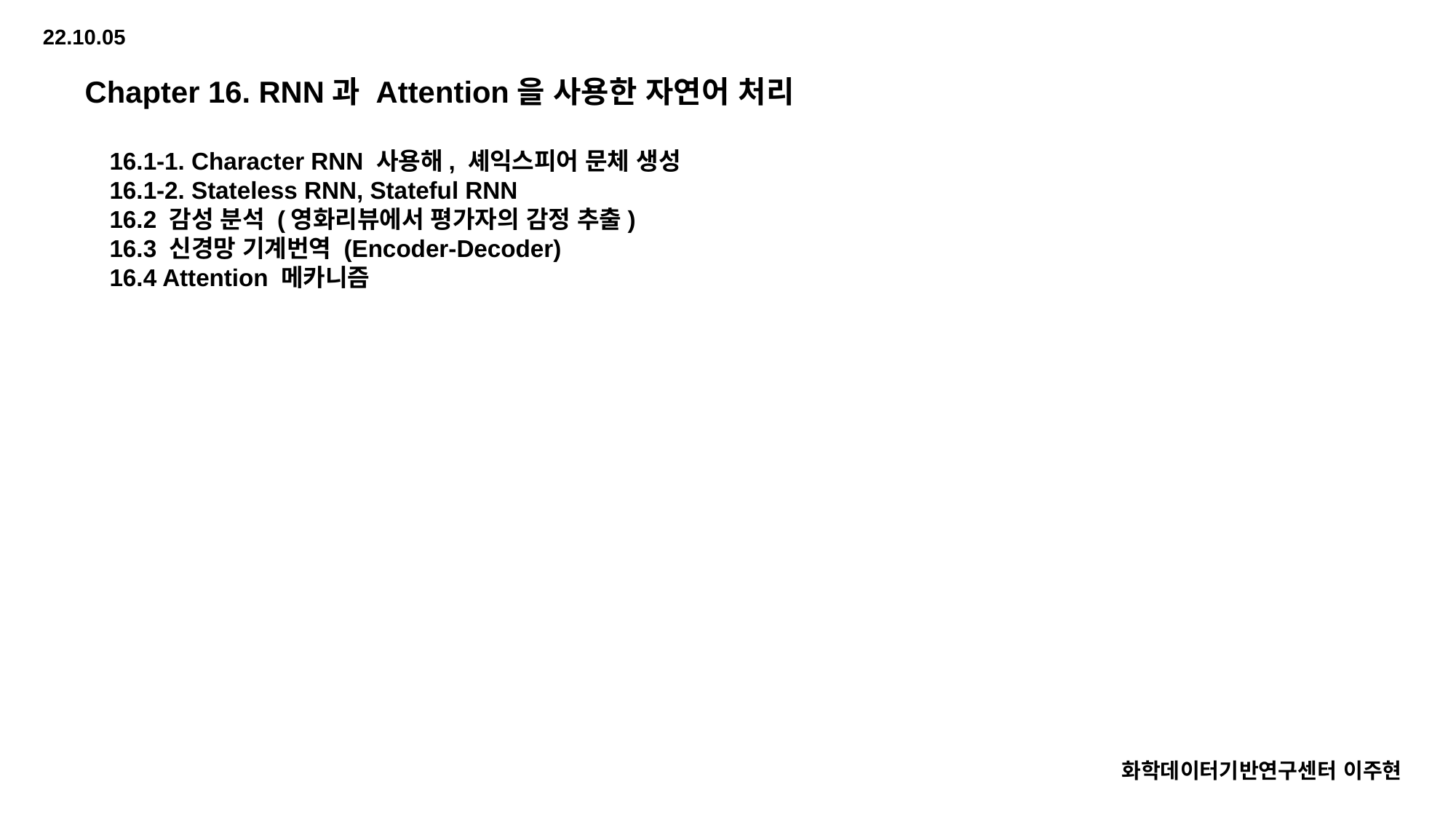

22.10.05
Chapter 16. RNN과 Attention을 사용한 자연어 처리
16.1-1. Character RNN 사용해, 셰익스피어 문체 생성
16.1-2. Stateless RNN, Stateful RNN
16.2 감성 분석 (영화리뷰에서 평가자의 감정 추출)
16.3 신경망 기계번역 (Encoder-Decoder)
16.4 Attention 메카니즘
화학데이터기반연구센터 이주현